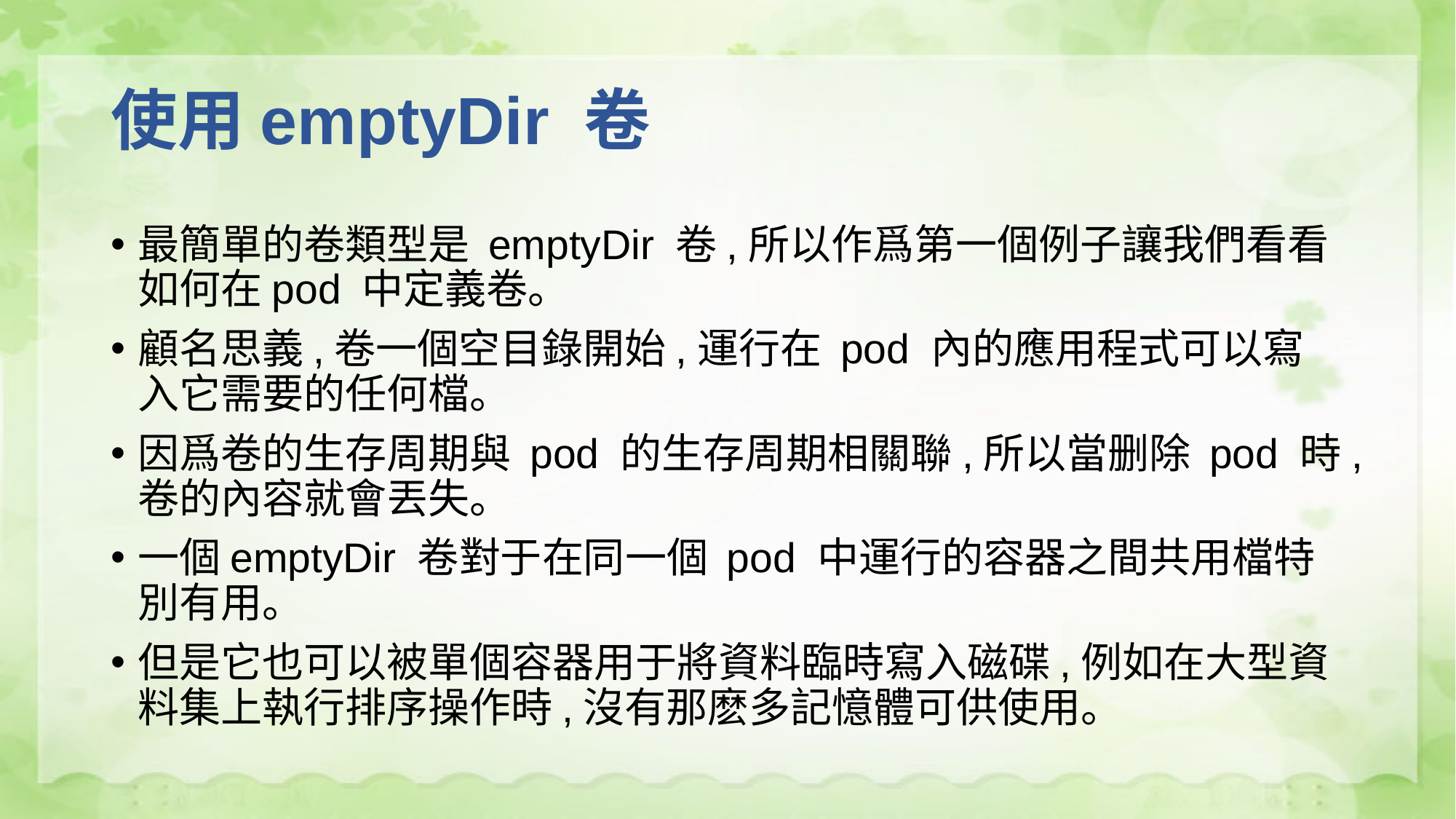

# 使用emptyDir 卷
最簡單的卷類型是 emptyDir 卷,所以作爲第一個例子讓我們看看如何在pod 中定義卷。
顧名思義,卷一個空目錄開始,運行在 pod 內的應用程式可以寫入它需要的任何檔。
因爲卷的生存周期與 pod 的生存周期相關聯,所以當删除 pod 時,卷的內容就會丟失。
一個emptyDir 卷對于在同一個 pod 中運行的容器之間共用檔特別有用。
但是它也可以被單個容器用于將資料臨時寫入磁碟,例如在大型資料集上執行排序操作時,沒有那麽多記憶體可供使用。